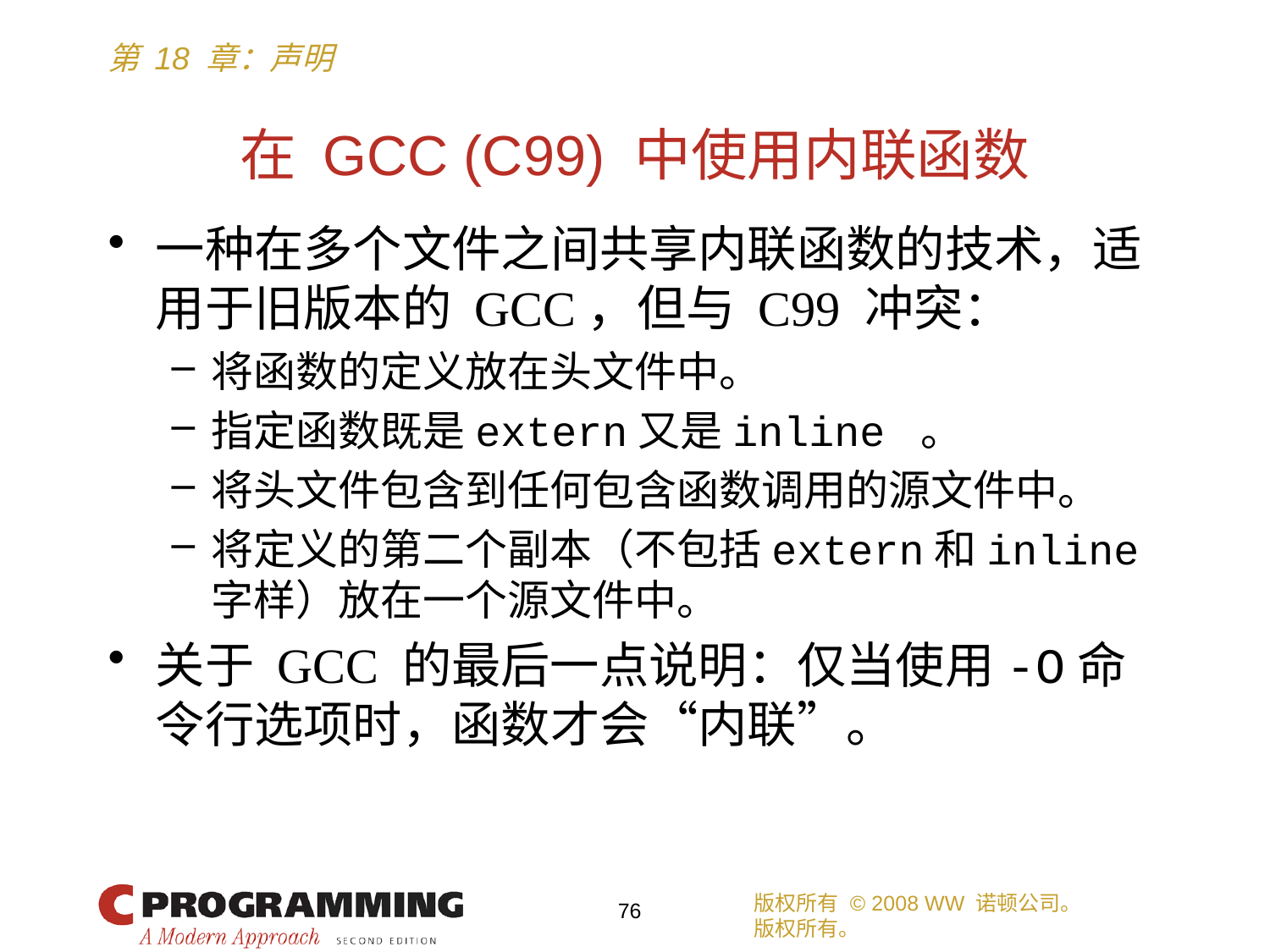

# 在 GCC (C99) 中使用内联函数
一种在多个文件之间共享内联函数的技术，适用于旧版本的 GCC，但与 C99 冲突：
将函数的定义放在头文件中。
指定函数既是extern又是inline 。
将头文件包含到任何包含函数调用的源文件中。
将定义的第二个副本（不包括extern和inline字样）放在一个源文件中。
关于 GCC 的最后一点说明：仅当使用-O命令行选项时，函数才会“内联”。
版权所有 © 2008 WW 诺顿公司。
版权所有。
76